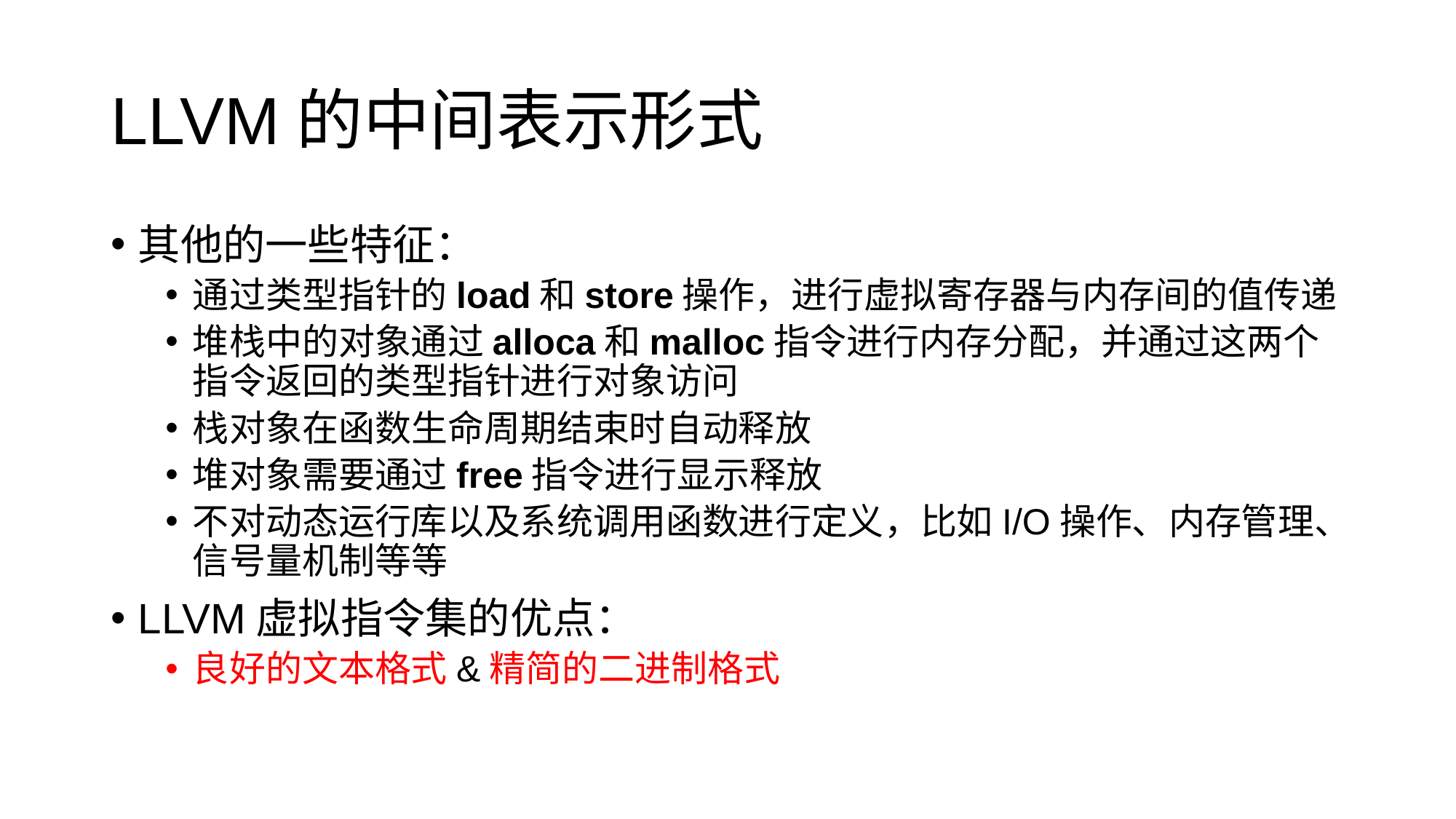

# LLVM的中间表示形式
其他的一些特征：
通过类型指针的load和store操作，进行虚拟寄存器与内存间的值传递
堆栈中的对象通过alloca和malloc指令进行内存分配，并通过这两个指令返回的类型指针进行对象访问
栈对象在函数生命周期结束时自动释放
堆对象需要通过free指令进行显示释放
不对动态运行库以及系统调用函数进行定义，比如I/O操作、内存管理、信号量机制等等
LLVM虚拟指令集的优点：
良好的文本格式&精简的二进制格式